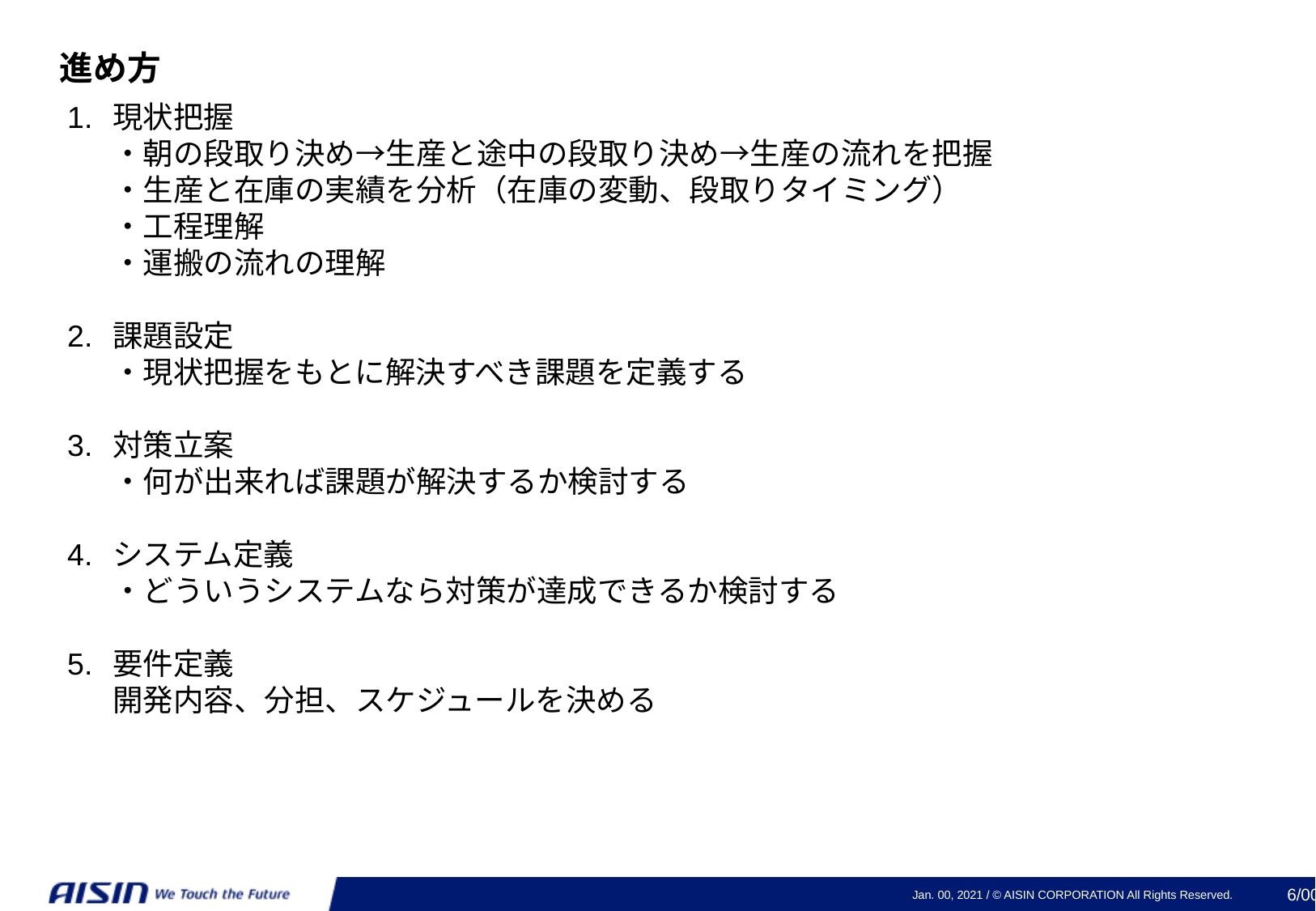

進め方
現状把握
・朝の段取り決め→生産と途中の段取り決め→生産の流れを把握
・生産と在庫の実績を分析（在庫の変動、段取りタイミング）
・工程理解
・運搬の流れの理解

課題設定
・現状把握をもとに解決すべき課題を定義する

対策立案
・何が出来れば課題が解決するか検討する

システム定義
・どういうシステムなら対策が達成できるか検討する

要件定義
開発内容、分担、スケジュールを決める